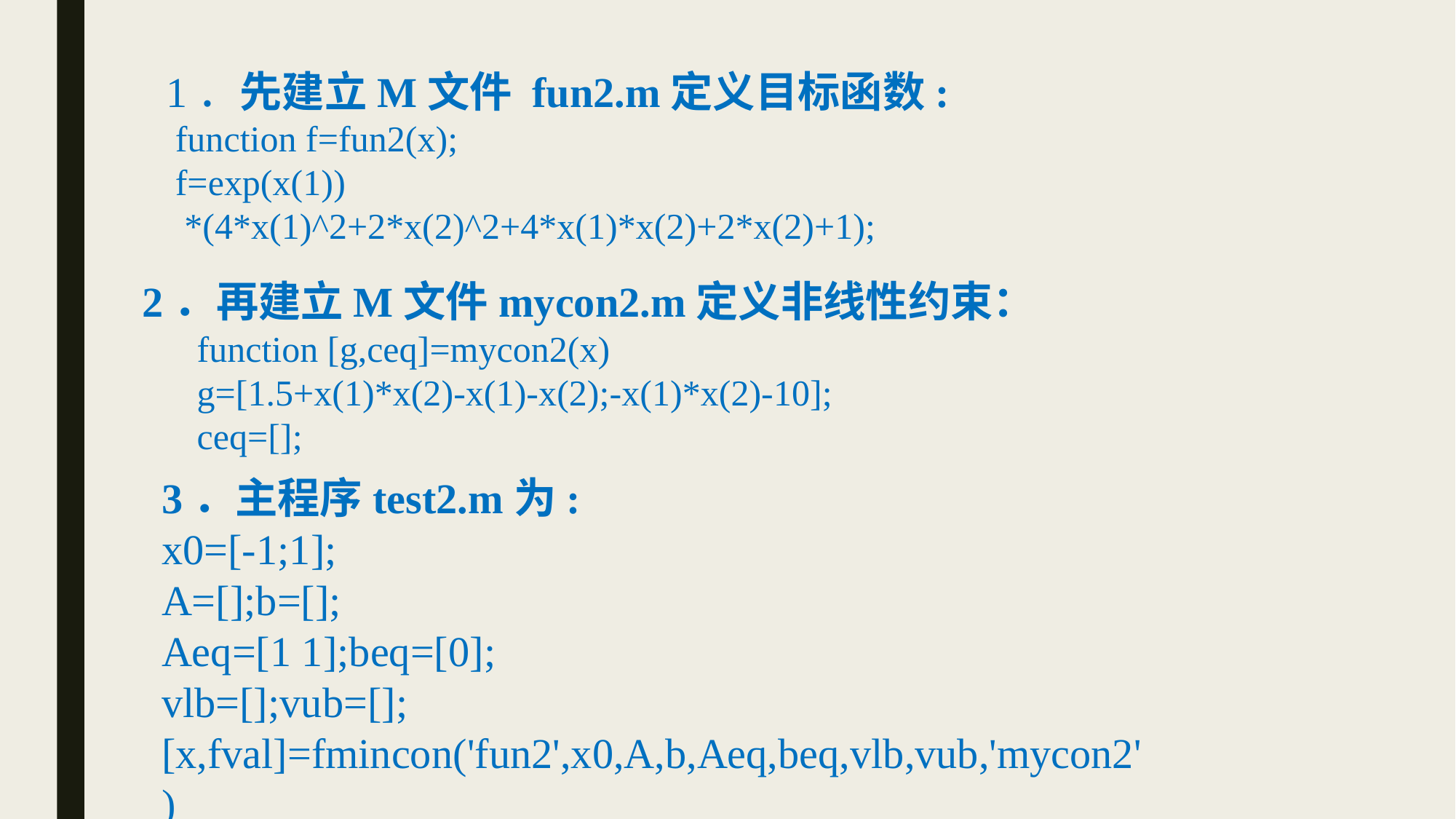

1．先建立M文件 fun2.m定义目标函数:
      function f=fun2(x);
      f=exp(x(1))
       *(4*x(1)^2+2*x(2)^2+4*x(1)*x(2)+2*x(2)+1);
2．再建立M文件mycon2.m定义非线性约束：
      function [g,ceq]=mycon2(x)
      g=[1.5+x(1)*x(2)-x(1)-x(2);-x(1)*x(2)-10];
      ceq=[];
3．主程序test2.m为:
x0=[-1;1];
A=[];b=[];
Aeq=[1 1];beq=[0];
vlb=[];vub=[];
[x,fval]=fmincon('fun2',x0,A,b,Aeq,beq,vlb,vub,'mycon2')